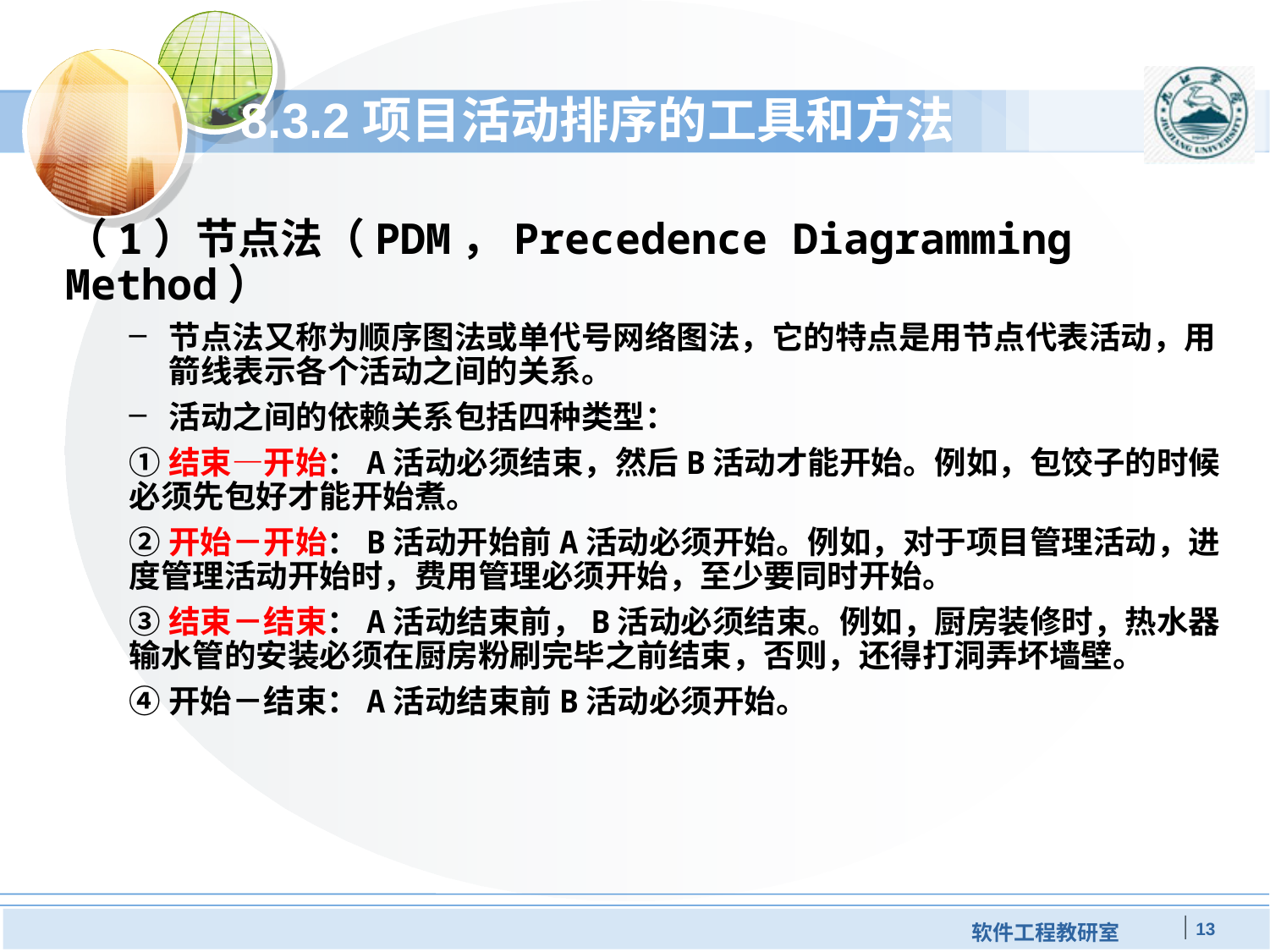

# 8.3.2项目活动排序的工具和方法
（1）节点法（PDM，Precedence Diagramming Method）
节点法又称为顺序图法或单代号网络图法，它的特点是用节点代表活动，用箭线表示各个活动之间的关系。
活动之间的依赖关系包括四种类型：
①结束—开始：A活动必须结束，然后B活动才能开始。例如，包饺子的时候必须先包好才能开始煮。
②开始－开始：B活动开始前A活动必须开始。例如，对于项目管理活动，进度管理活动开始时，费用管理必须开始，至少要同时开始。
③结束－结束：A活动结束前，B活动必须结束。例如，厨房装修时，热水器输水管的安装必须在厨房粉刷完毕之前结束，否则，还得打洞弄坏墙壁。
④开始－结束：A活动结束前B活动必须开始。